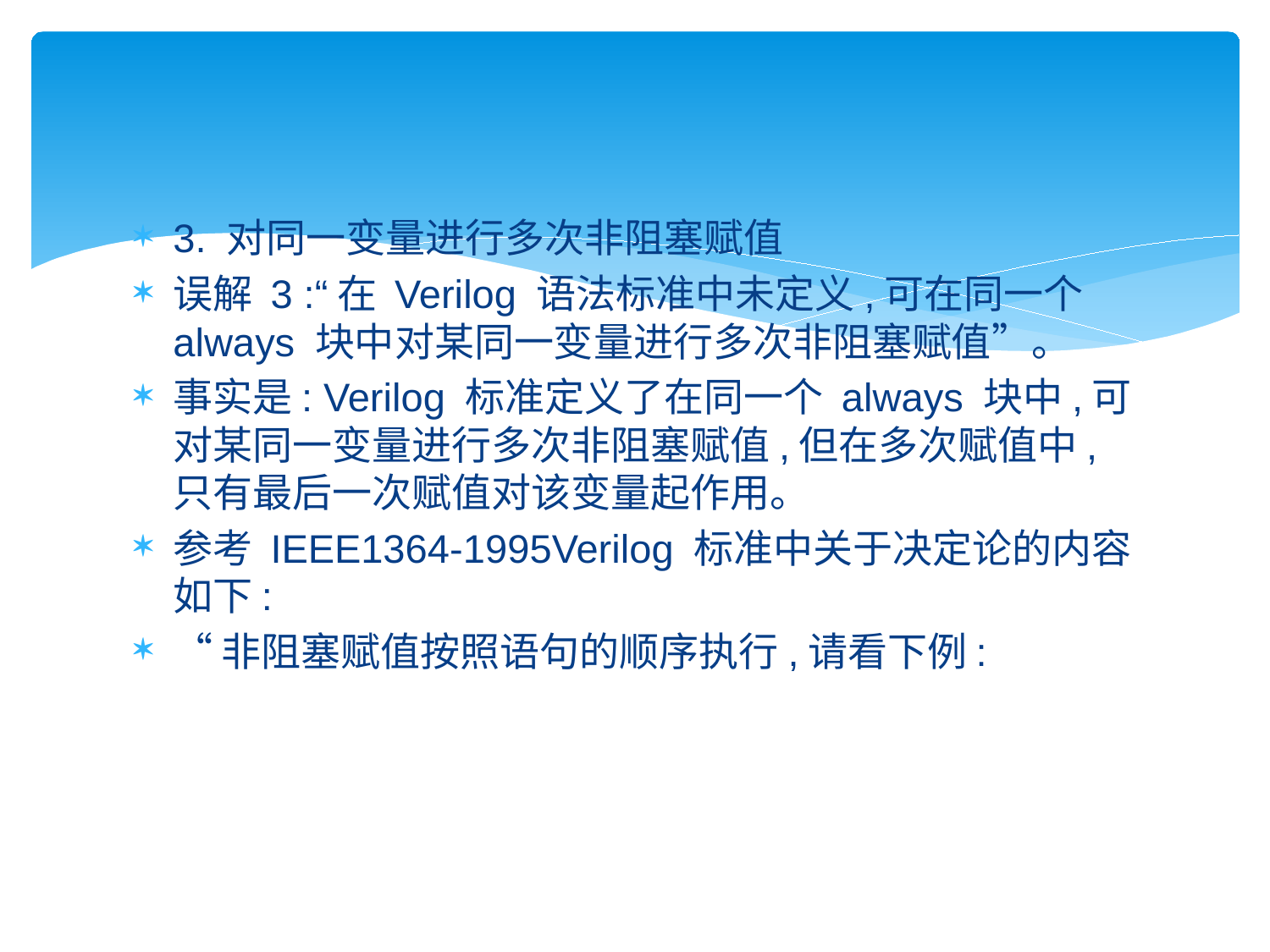

#
3. 对同一变量进行多次非阻塞赋值
误解 3 :“在 Verilog 语法标准中未定义,可在同一个 always 块中对某同一变量进行多次非阻塞赋值”。
事实是: Verilog 标准定义了在同一个 always 块中,可对某同一变量进行多次非阻塞赋值,但在多次赋值中,只有最后一次赋值对该变量起作用。
参考 IEEE1364-1995Verilog 标准中关于决定论的内容如下:
“非阻塞赋值按照语句的顺序执行,请看下例: